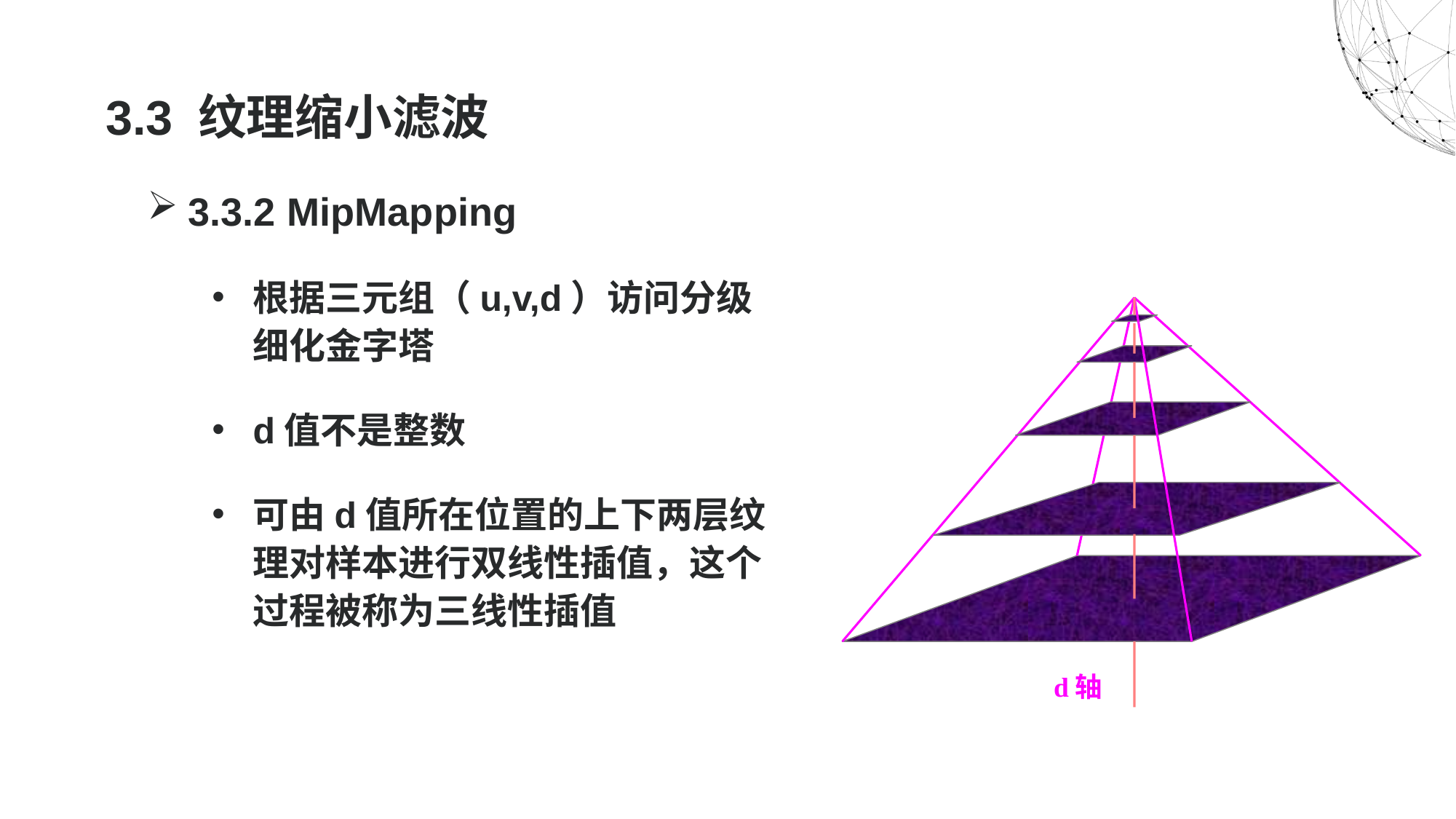

# 3.3 纹理缩小滤波
3.3.2 MipMapping
根据三元组（u,v,d）访问分级细化金字塔
d值不是整数
可由d值所在位置的上下两层纹理对样本进行双线性插值，这个过程被称为三线性插值

d轴